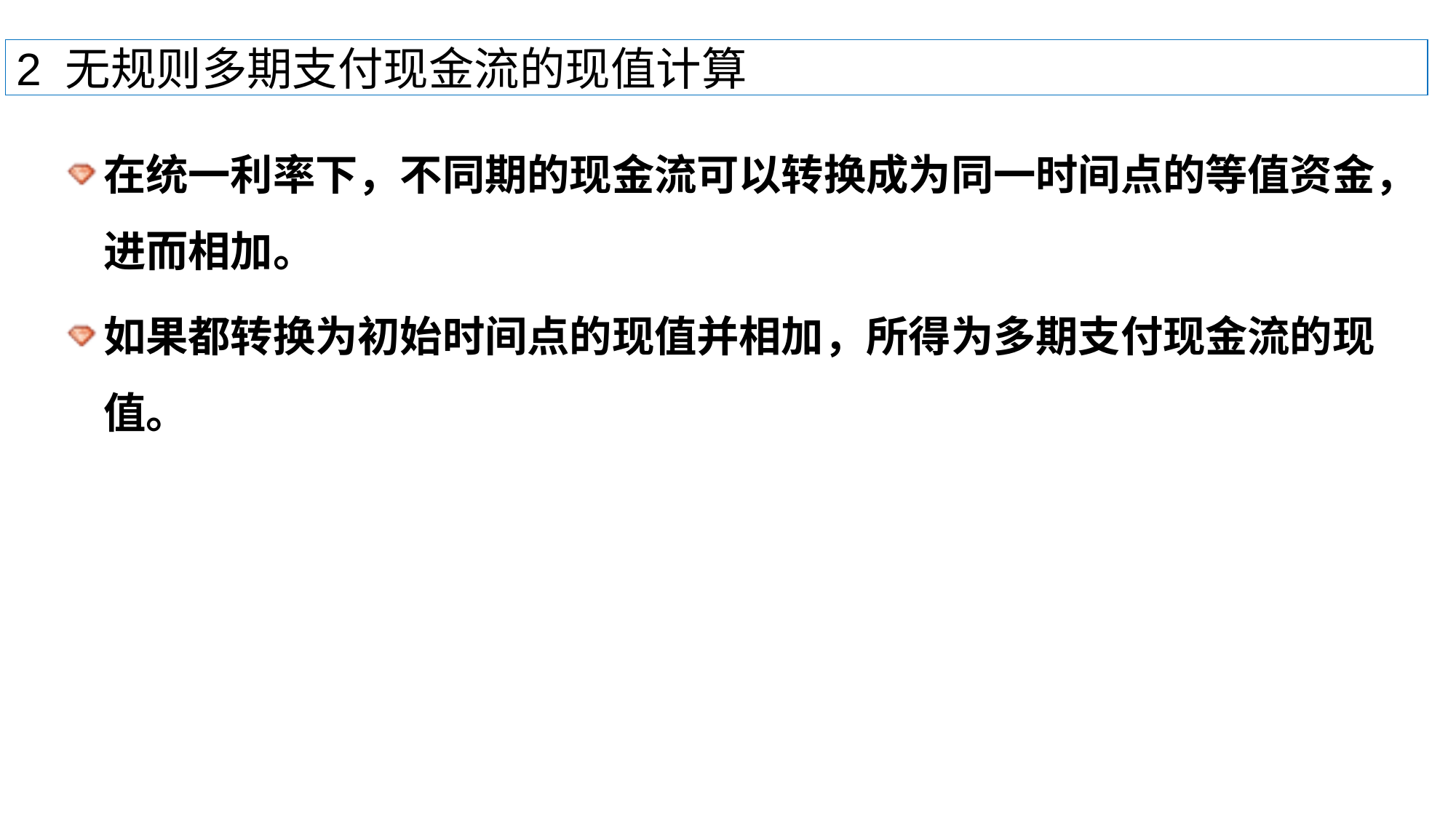

# 2 无规则多期支付现金流的现值计算
在统一利率下，不同期的现金流可以转换成为同一时间点的等值资金，进而相加。
如果都转换为初始时间点的现值并相加，所得为多期支付现金流的现值。